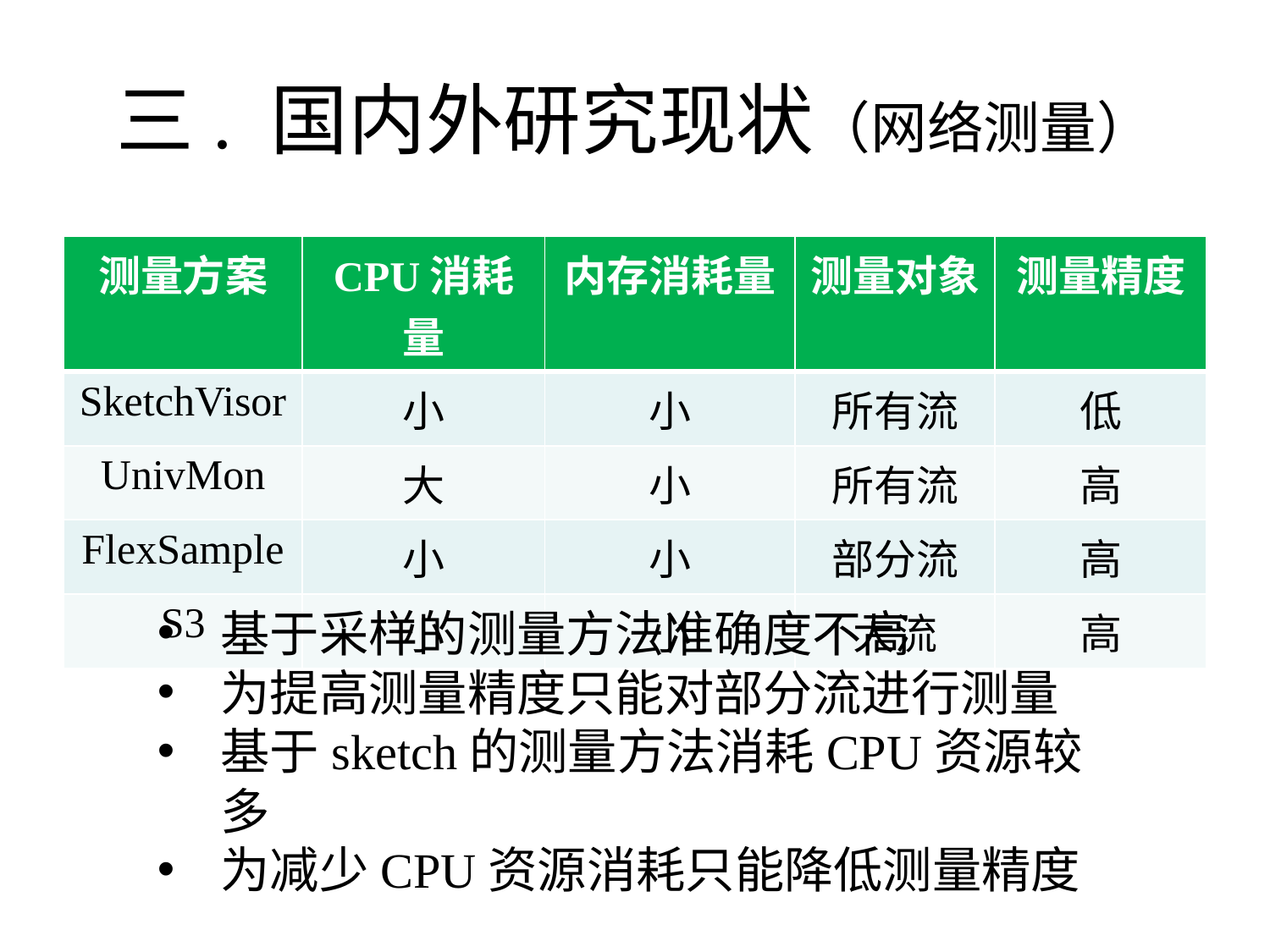

# 三. 国内外研究现状（网络测量）
| 测量方案 | CPU消耗量 | 内存消耗量 | 测量对象 | 测量精度 |
| --- | --- | --- | --- | --- |
| SketchVisor | 小 | 小 | 所有流 | 低 |
| UnivMon | 大 | 小 | 所有流 | 高 |
| FlexSample | 小 | 小 | 部分流 | 高 |
| S3 | 小 | 小 | 大流 | 高 |
基于采样的测量方法准确度不高
为提高测量精度只能对部分流进行测量
基于sketch的测量方法消耗CPU资源较多
为减少CPU资源消耗只能降低测量精度